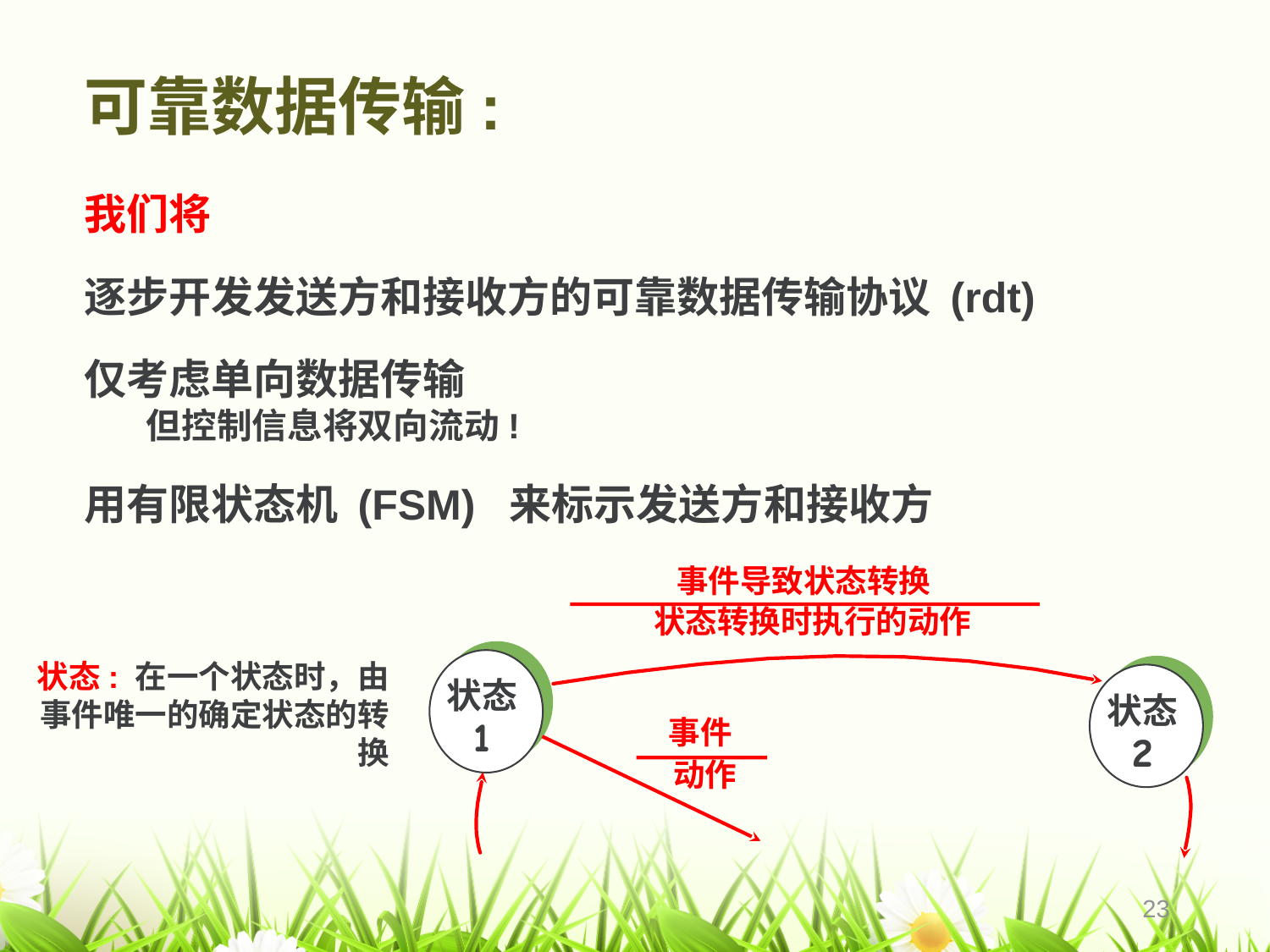

# 可靠数据传输:
我们将
逐步开发发送方和接收方的可靠数据传输协议 (rdt)
仅考虑单向数据传输
但控制信息将双向流动!
用有限状态机 (FSM)  来标示发送方和接收方
事件导致状态转换
状态转换时执行的动作

状态
1
状态: 在一个状态时，由事件唯一的确定状态的转换

状态
2

事件
动作

23